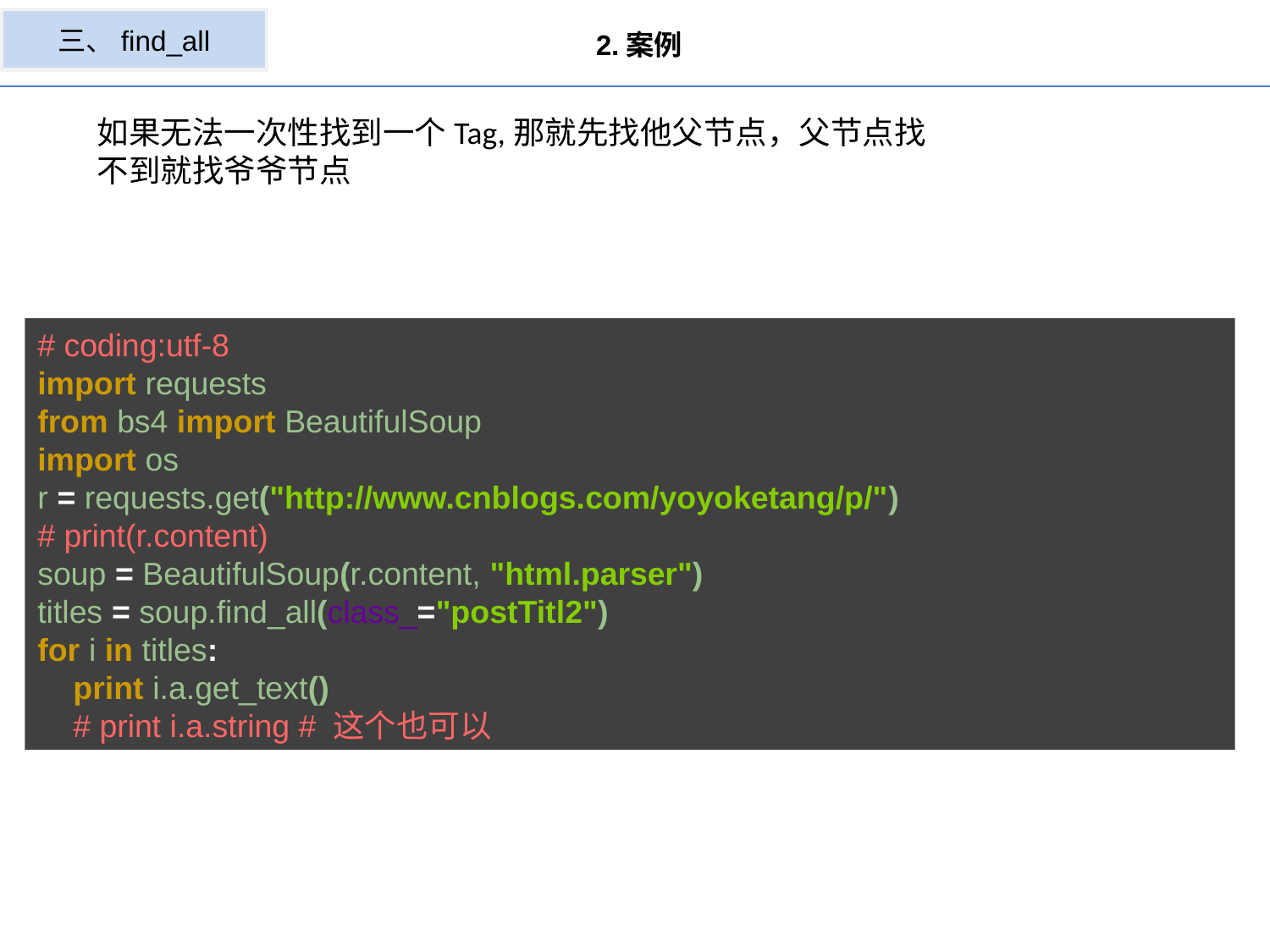

三、find_all
2.案例
如果无法一次性找到一个Tag,那就先找他父节点，父节点找不到就找爷爷节点
# coding:utf-8 import requests from bs4 import BeautifulSoup import os r = requests.get("http://www.cnblogs.com/yoyoketang/p/") # print(r.content) soup = BeautifulSoup(r.content, "html.parser") titles = soup.find_all(class_="postTitl2") for i in titles: print i.a.get_text() # print i.a.string # 这个也可以